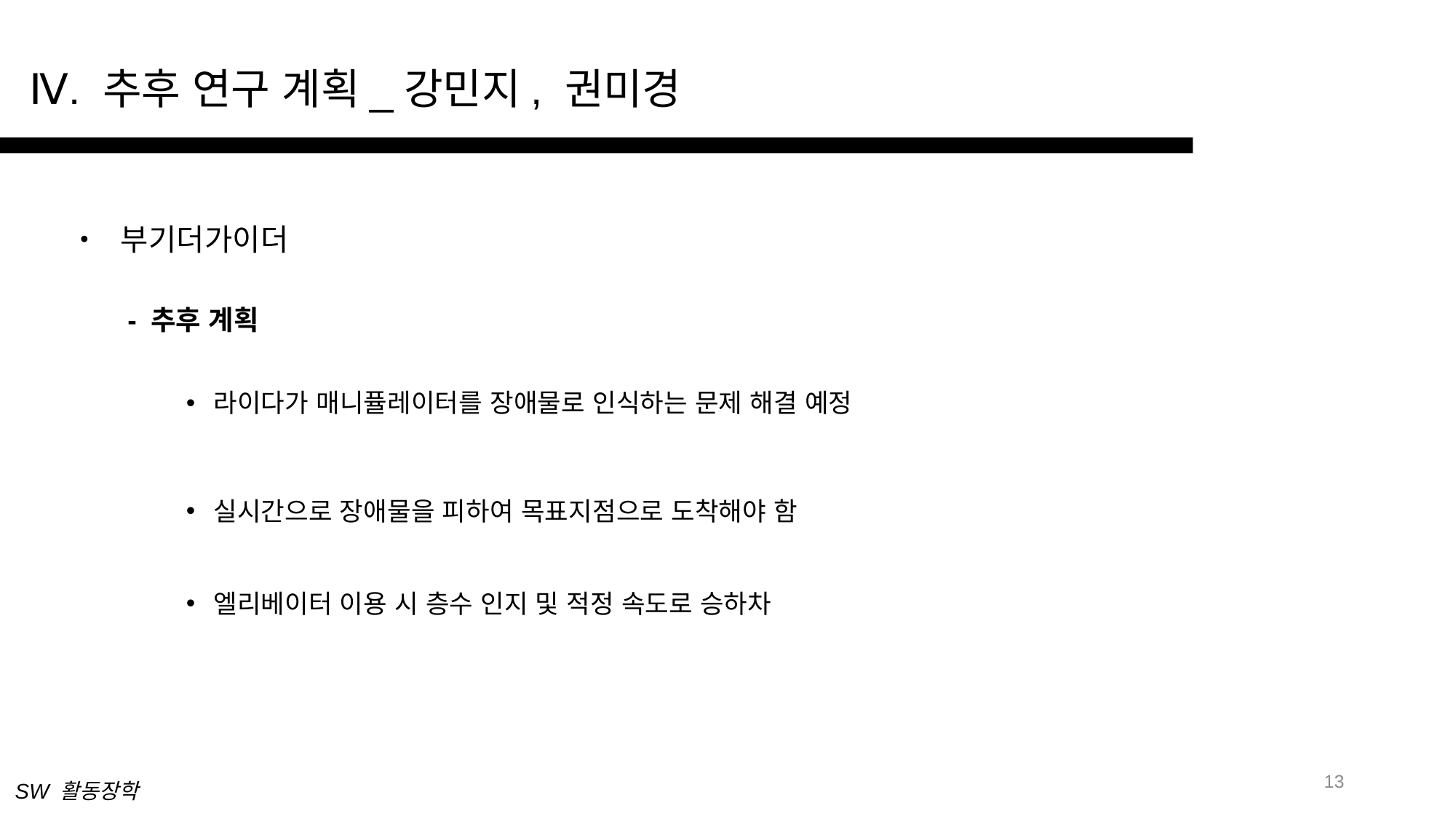

Ⅳ. 추후 연구 계획_강민지, 권미경

•  부기더가이더
- 추후 계획
라이다가 매니퓰레이터를 장애물로 인식하는 문제 해결 예정
실시간으로 장애물을 피하여 목표지점으로 도착해야 함
엘리베이터 이용 시 층수 인지 및 적정 속도로 승하차
13
SW 활동장학